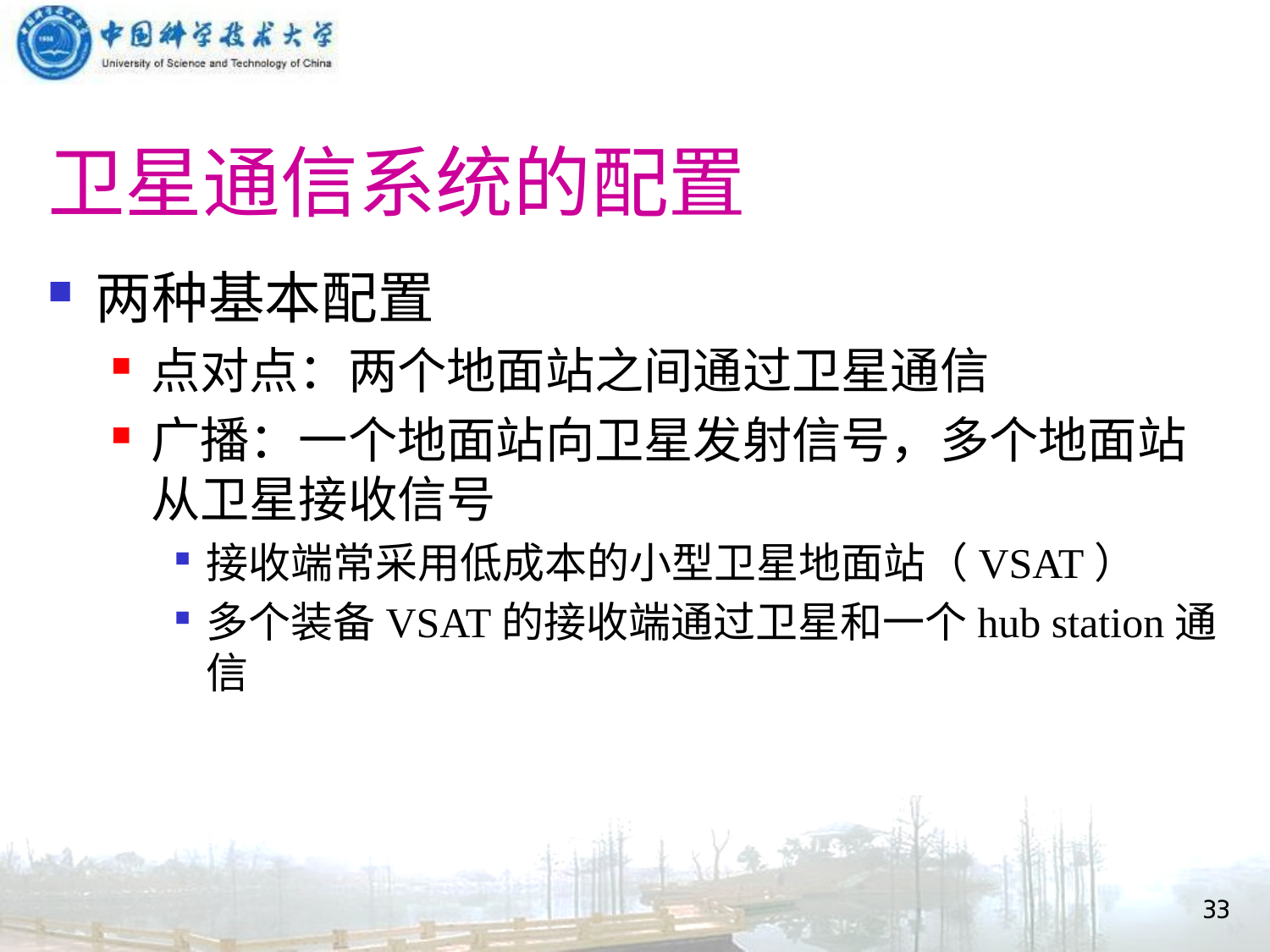

# 卫星通信系统的配置
两种基本配置
点对点：两个地面站之间通过卫星通信
广播：一个地面站向卫星发射信号，多个地面站从卫星接收信号
接收端常采用低成本的小型卫星地面站（VSAT）
多个装备VSAT的接收端通过卫星和一个hub station通信
33